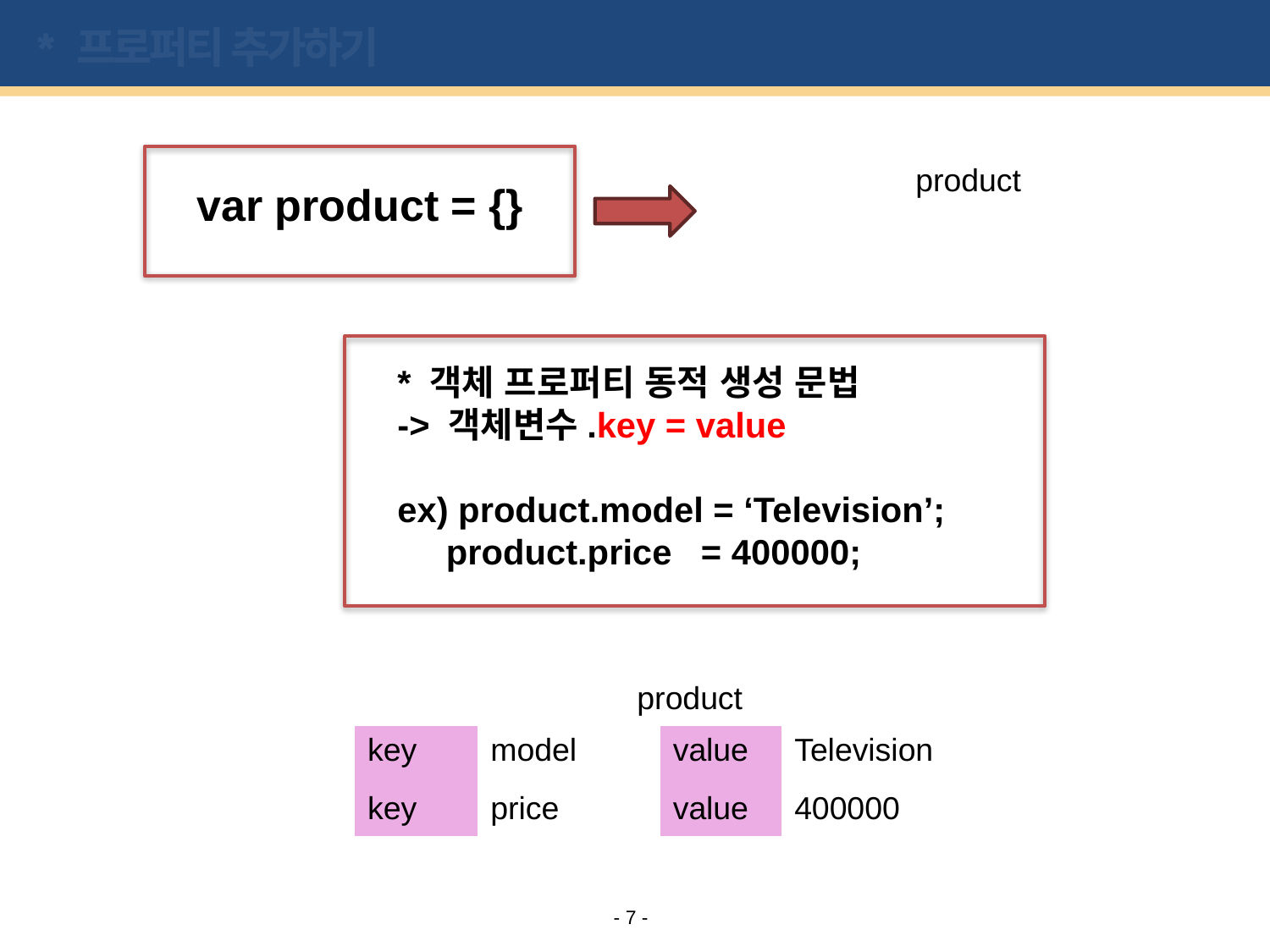

# * 프로퍼티 추가하기

| product |  |
| --- | --- |
|  |  |
var product = {}

* 객체 프로퍼티 동적 생성 문법
-> 객체변수.key = value

ex) product.model = ‘Television’;
     product.price   = 400000;
| product |  |  |  |
| --- | --- | --- | --- |
| key | model | value | Television |
| key | price | value | 400000 |